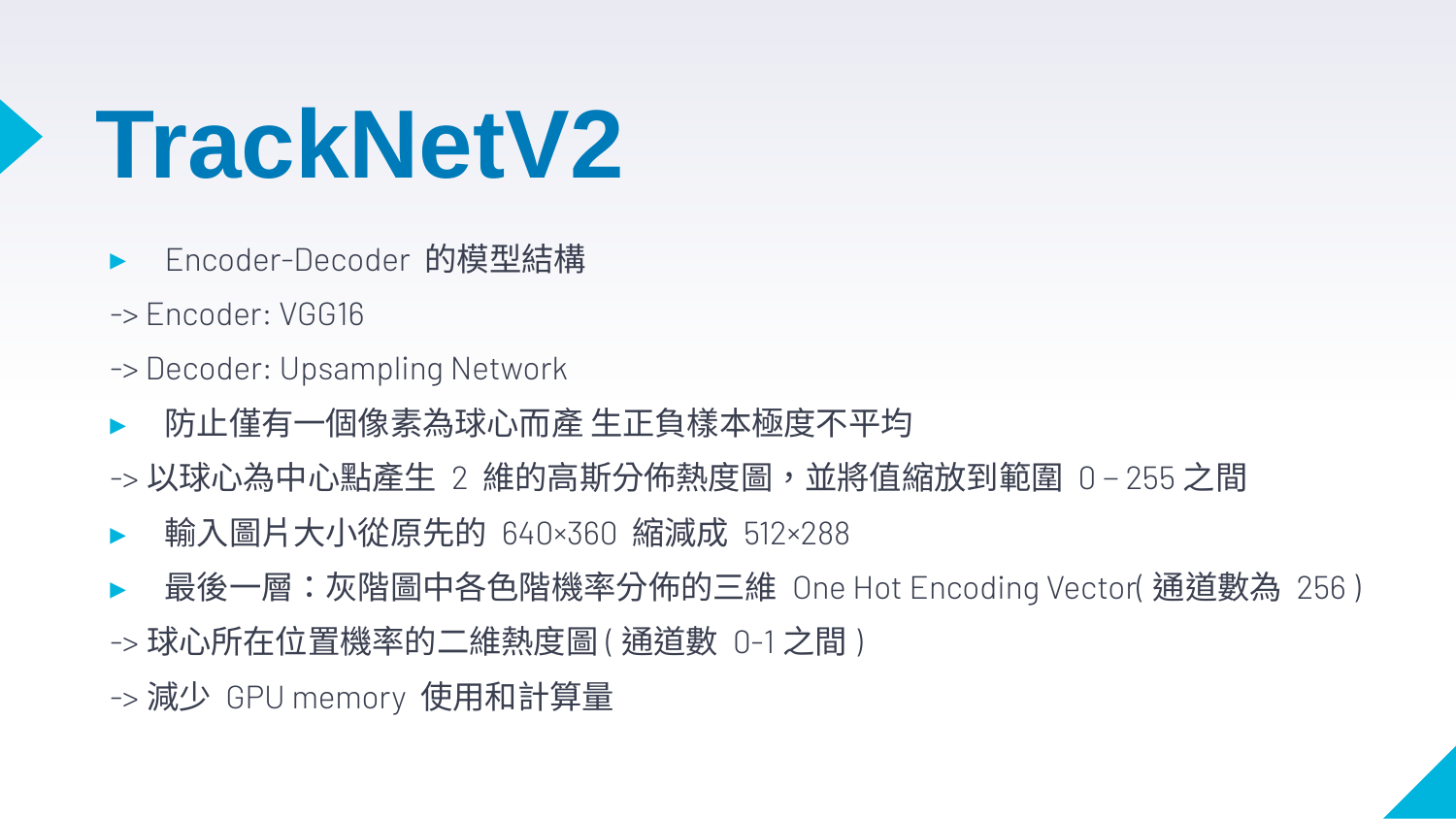

# TrackNetV2
Encoder­-Decoder 的模型結構
-> Encoder: VGG16
-> Decoder: Upsampling Network
防止僅有一個像素為球心而產 生正負樣本極度不平均
->以球心為中心點產生 2 維的高斯分佈熱度圖，並將值縮放到範圍 0 − 255之間
輸入圖片大小從原先的 640×360 縮減成 512×288
最後一層：灰階圖中各色階機率分佈的三維 One Hot Encoding Vector(通道數為 256 )
->球心所在位置機率的二維熱度圖(通道數 0-1之間)
->減少 GPU memory 使用和計算量